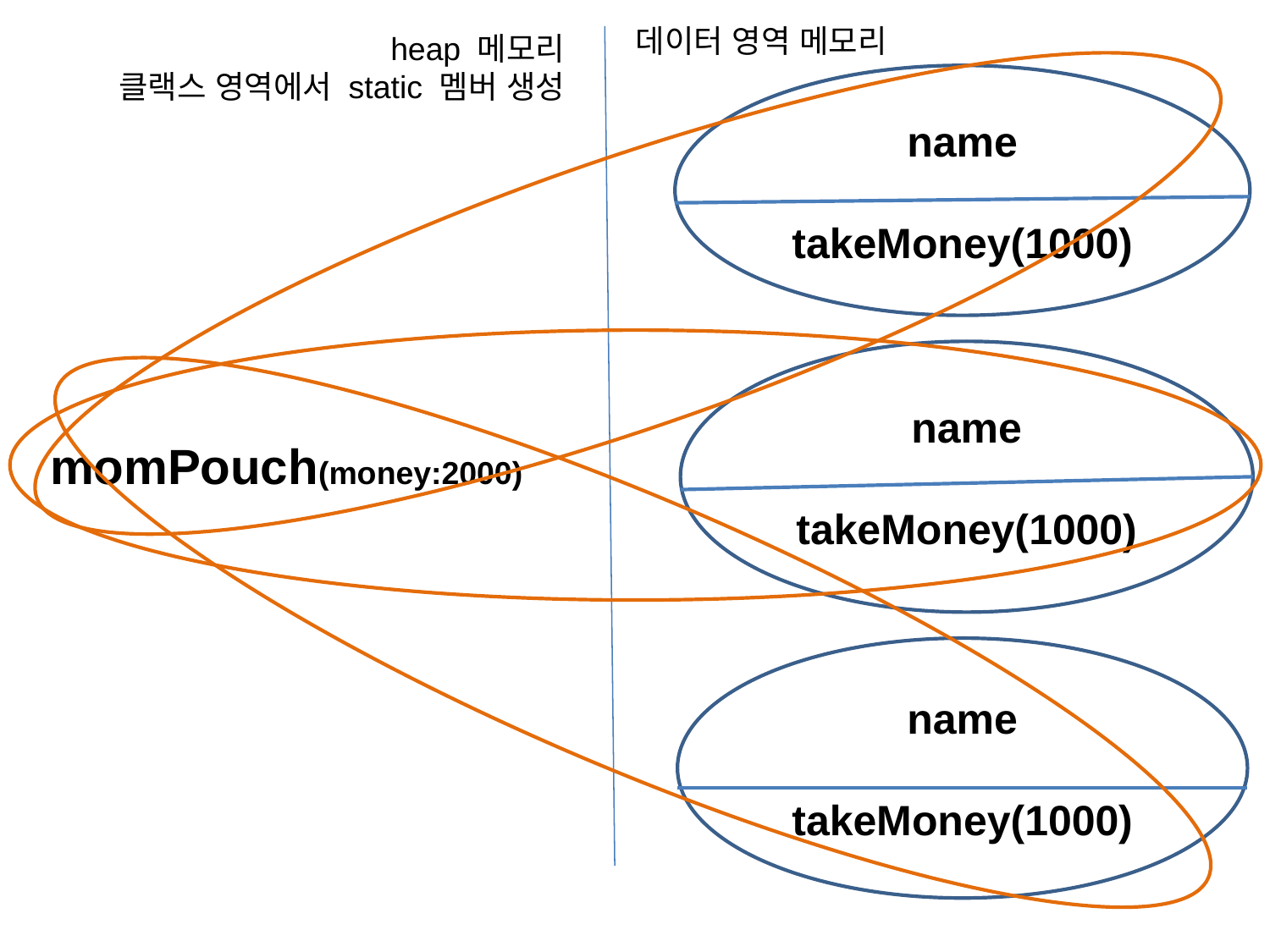

데이터 영역 메모리
heap 메모리
클랙스 영역에서 static 멤버 생성
name

takeMoney(1000)

name

takeMoney(1000)
momPouch(money:2000)

name

takeMoney(1000)